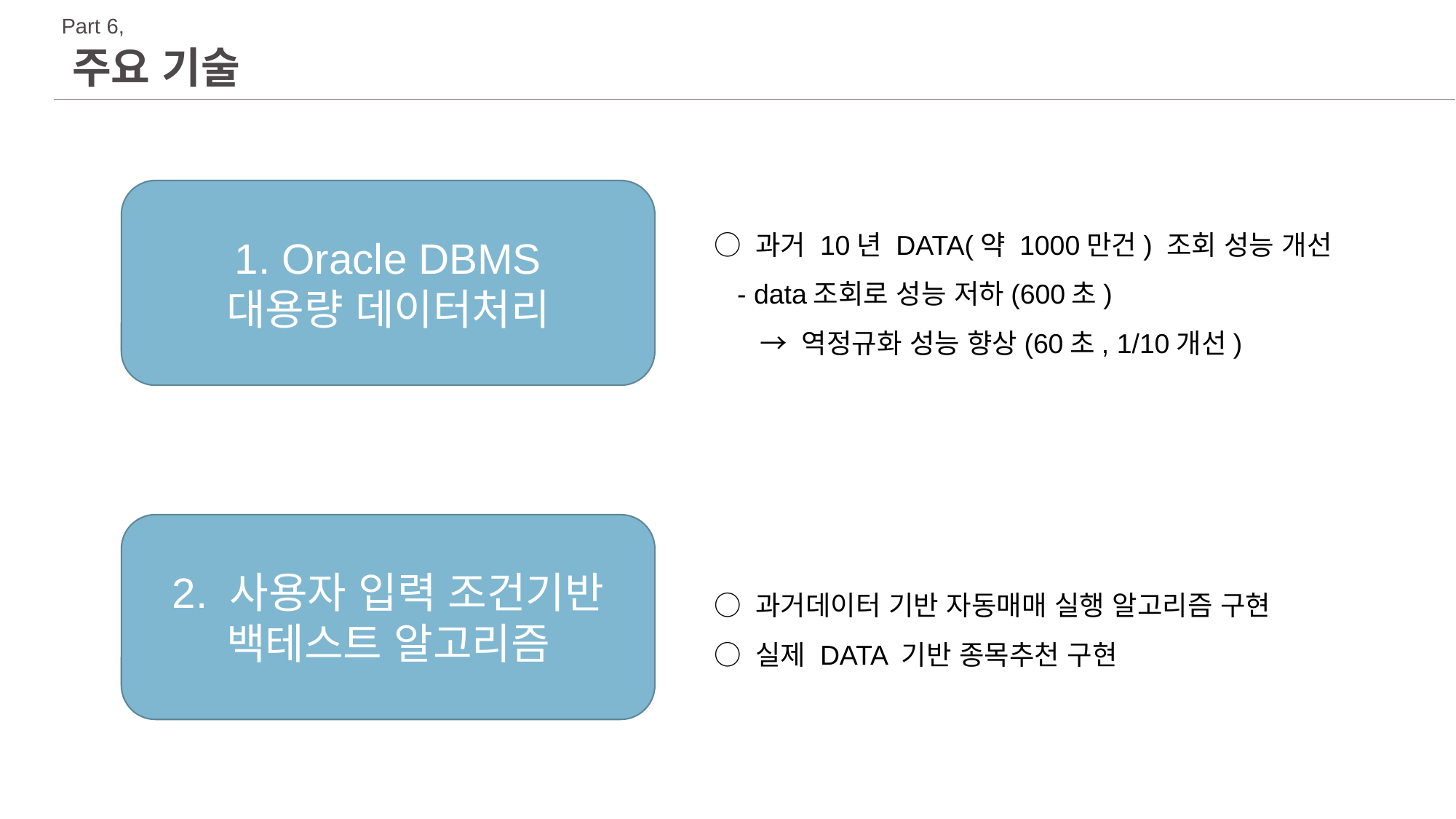

Part 6,
주요 기술
 1. Oracle DBMS
대용량 데이터처리
○ 과거 10년 DATA(약 1000만건) 조회 성능 개선
   - data조회로 성능 저하(600초)
      → 역정규화 성능 향상(60초, 1/10개선)
2. 사용자 입력 조건기반
백테스트 알고리즘
○ 과거데이터 기반 자동매매 실행 알고리즘 구현
○ 실제 DATA 기반 종목추천 구현